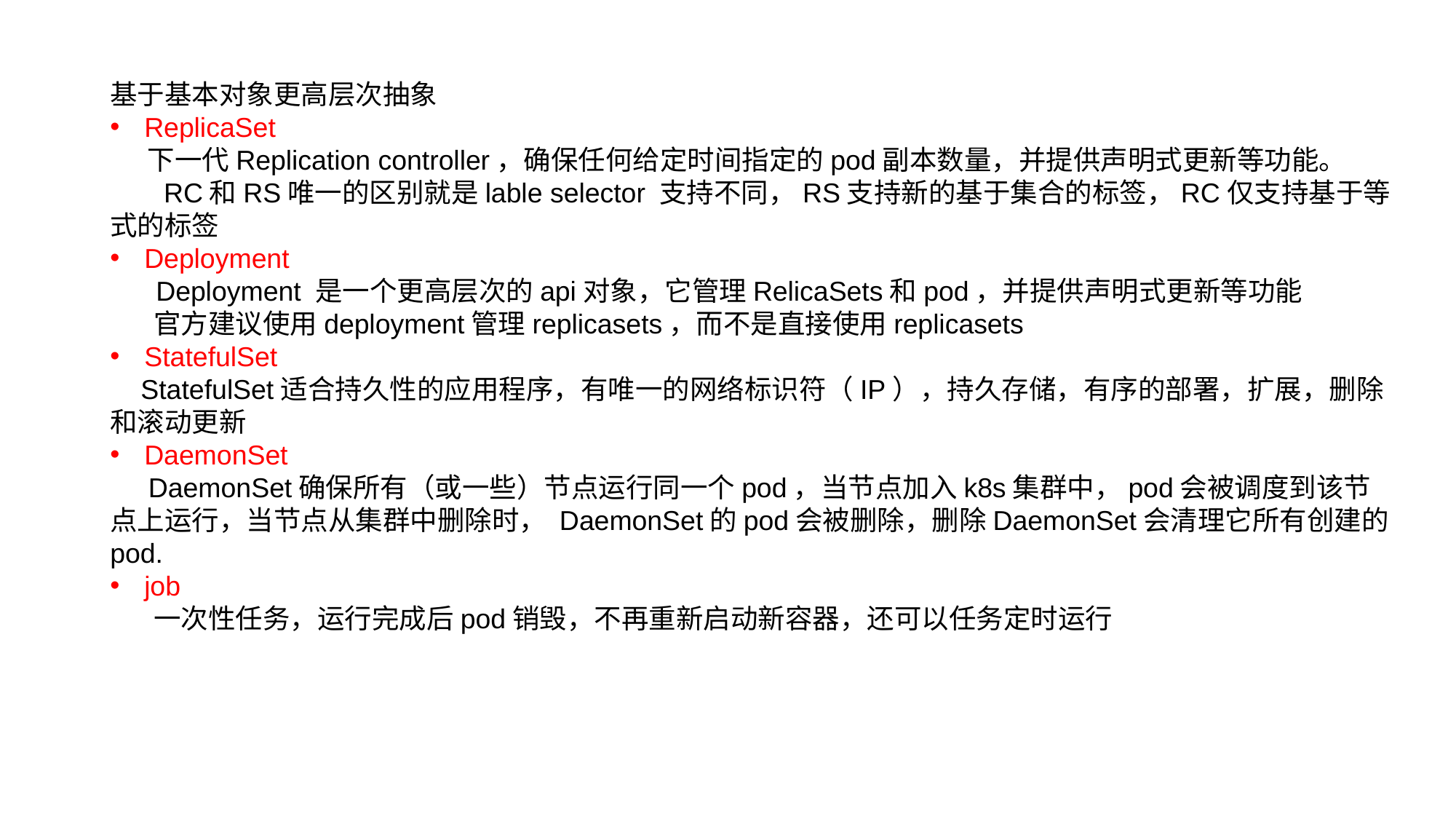

基于基本对象更高层次抽象
ReplicaSet
     下一代Replication controller，确保任何给定时间指定的pod副本数量，并提供声明式更新等功能。
       RC和RS唯一的区别就是lable selector 支持不同，RS支持新的基于集合的标签，RC仅支持基于等式的标签
Deployment
      Deployment 是一个更高层次的api对象，它管理RelicaSets和pod，并提供声明式更新等功能
      官方建议使用deployment管理replicasets，而不是直接使用replicasets
StatefulSet
    StatefulSet适合持久性的应用程序，有唯一的网络标识符（IP），持久存储，有序的部署，扩展，删除和滚动更新
DaemonSet
     DaemonSet确保所有（或一些）节点运行同一个pod，当节点加入k8s集群中，pod会被调度到该节点上运行，当节点从集群中删除时， DaemonSet的pod会被删除，删除DaemonSet会清理它所有创建的pod.
job
      一次性任务，运行完成后pod销毁，不再重新启动新容器，还可以任务定时运行